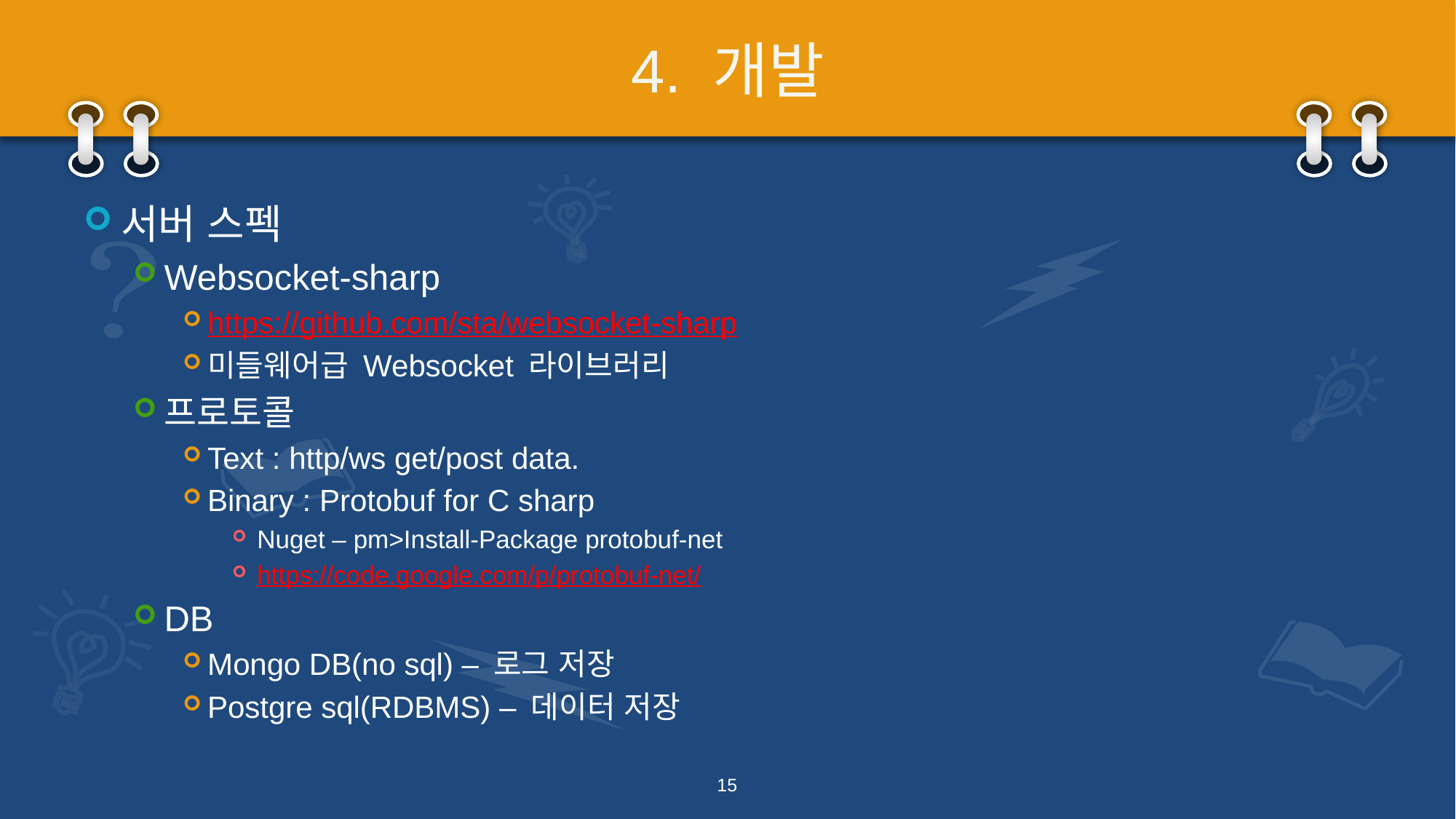

# 4. 개발
서버 스펙
Websocket-sharp
https://github.com/sta/websocket-sharp
미들웨어급 Websocket 라이브러리
프로토콜
Text : http/ws get/post data.
Binary : Protobuf for C sharp
Nuget – pm>Install-Package protobuf-net
https://code.google.com/p/protobuf-net/
DB
Mongo DB(no sql) – 로그 저장
Postgre sql(RDBMS) – 데이터 저장
15